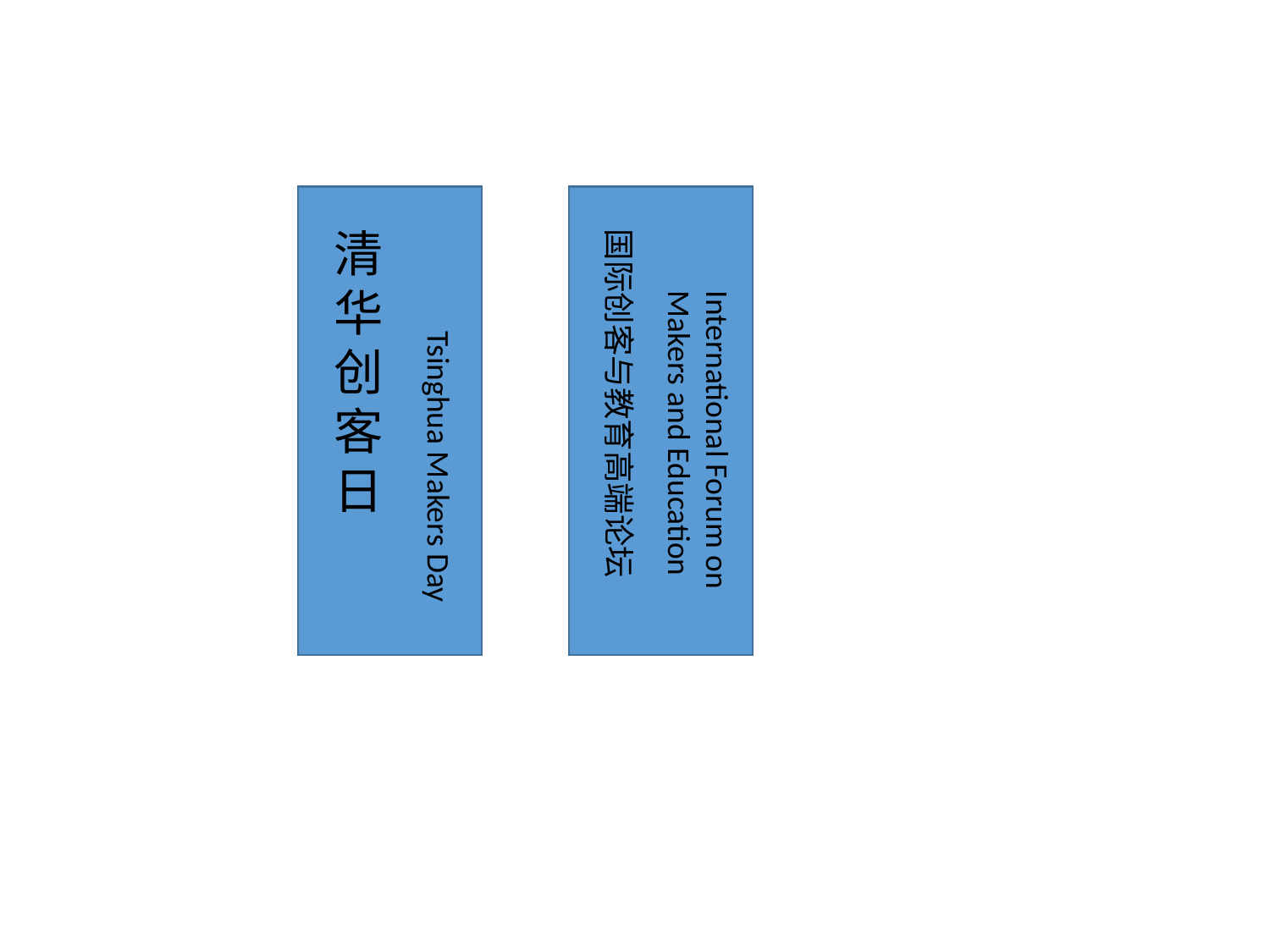

清华创客日
国际创客与教育高端论坛
International Forum on
Makers and Education
Tsinghua Makers Day